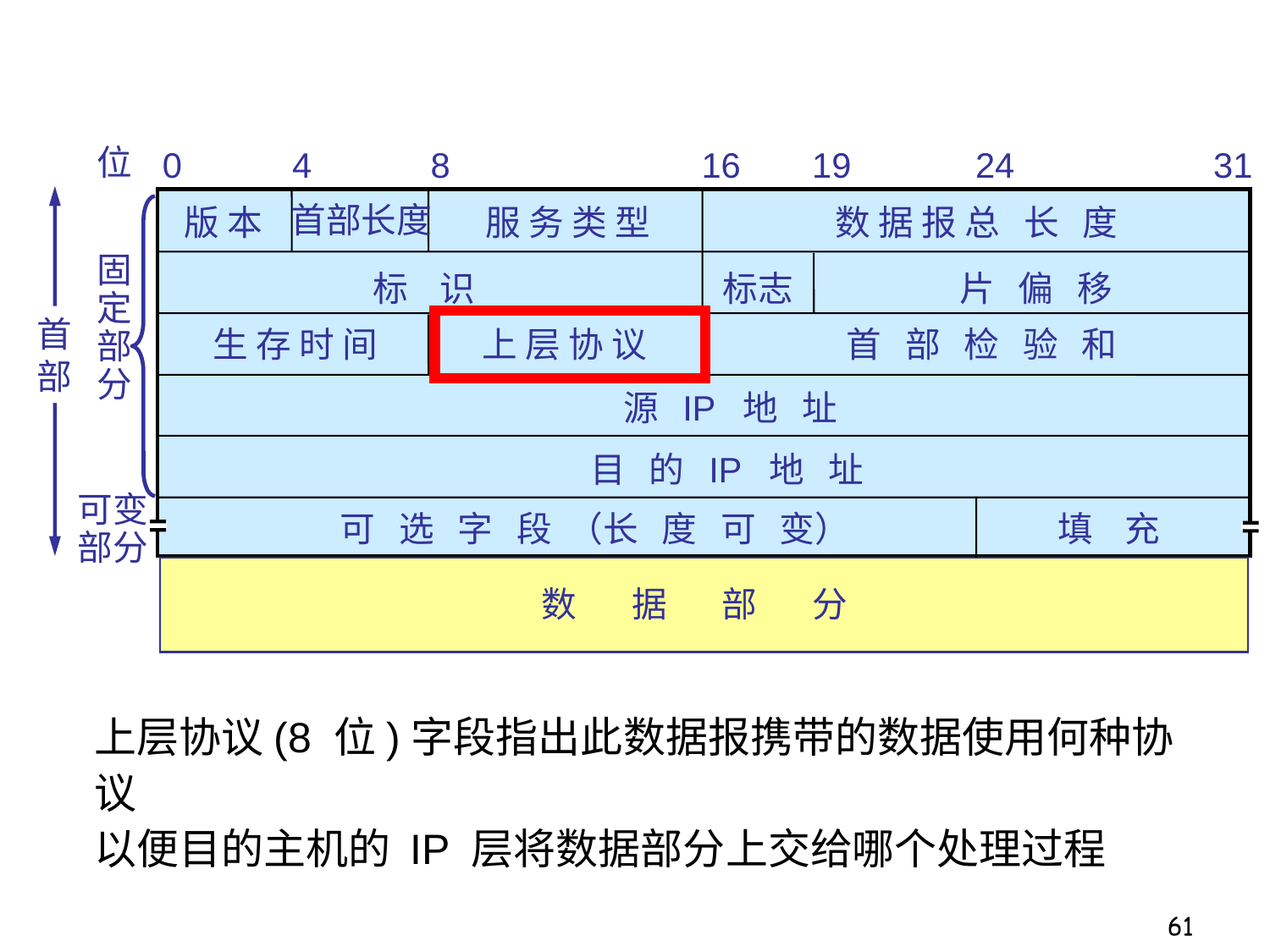

位
0
4
8
16
19
24
31

首部长度
版 本
服 务 类 型
数 据 报 总   长   度

固
定
部
分

标    识
标志
片   偏   移
首
部

上层协议(8 位)字段指出此数据报携带的数据使用何种协议
以便目的主机的 IP 层将数据部分上交给哪个处理过程

生 存 时 间
上 层 协 议
首   部   检   验   和

源  IP  地   址

目   的  IP  地   址
可变
部分

可   选   字   段  （长   度   可   变）
填    充

数       据       部       分
61